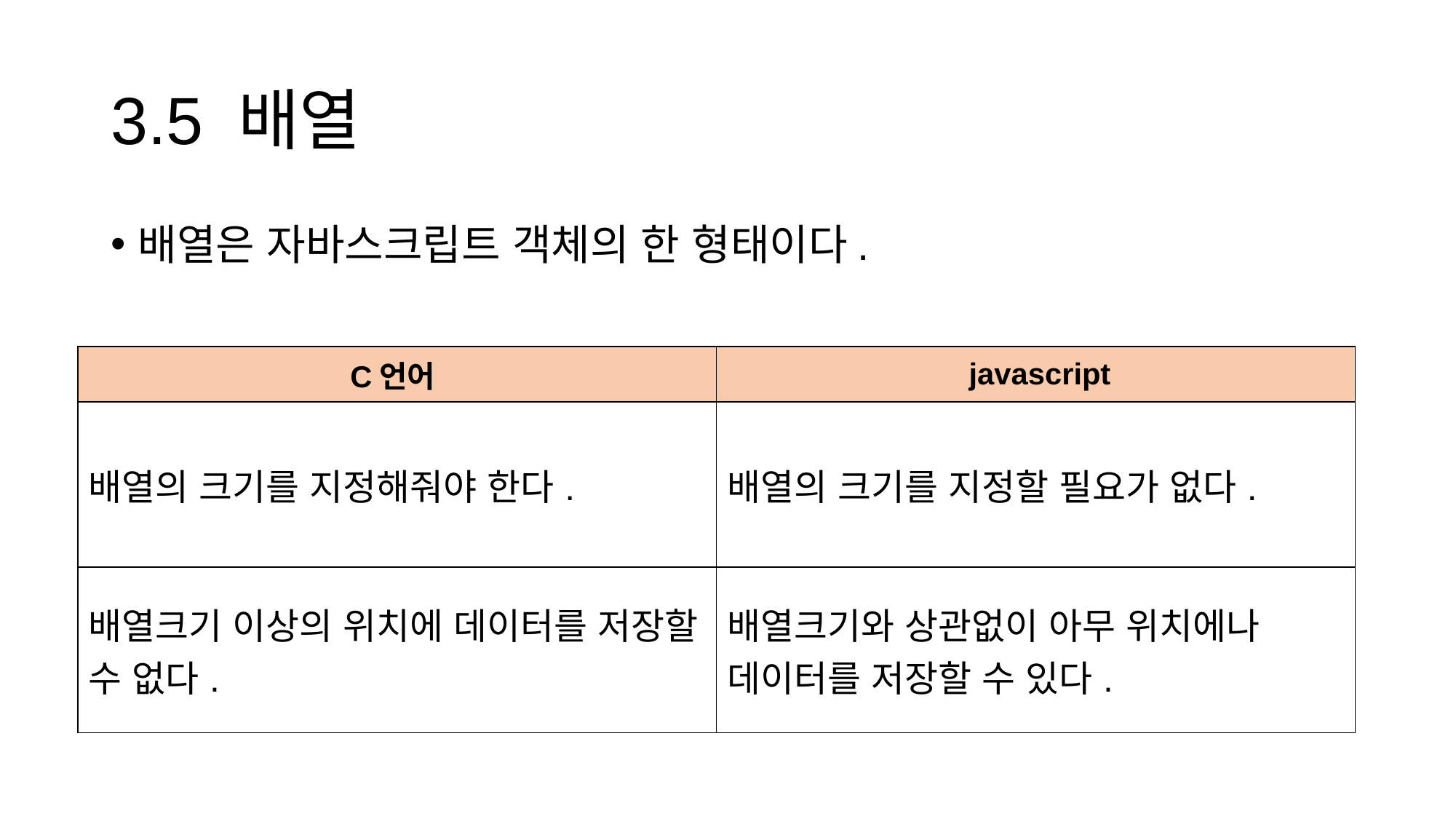

# 3.5 배열
배열은 자바스크립트 객체의 한 형태이다.
| C언어 | javascript |
| --- | --- |
| 배열의 크기를 지정해줘야 한다. | 배열의 크기를 지정할 필요가 없다. |
| 배열크기 이상의 위치에 데이터를 저장할 수 없다. | 배열크기와 상관없이 아무 위치에나 데이터를 저장할 수 있다. |